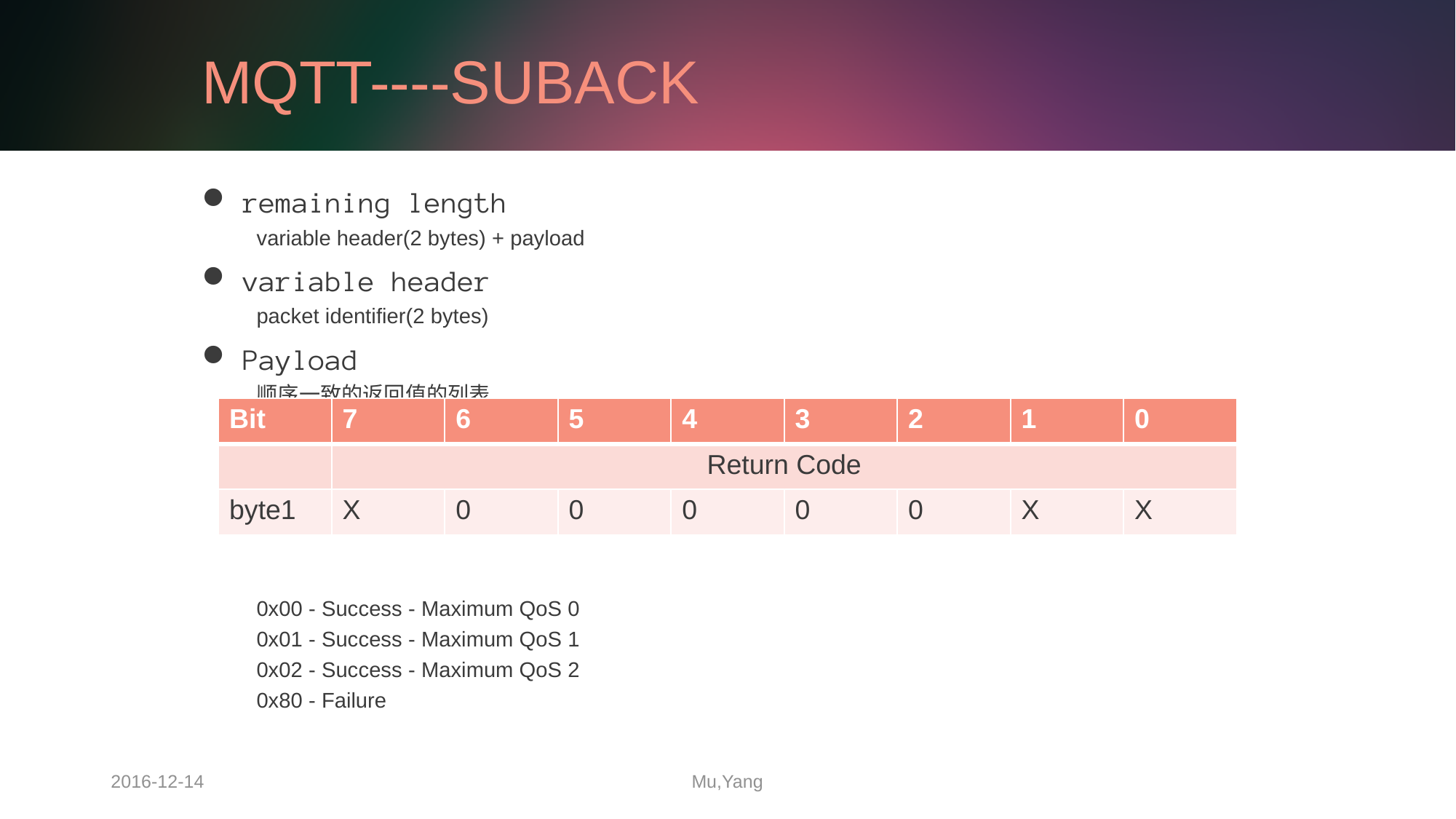

# MQTT----SUBACK
remaining length
variable header(2 bytes) + payload
variable header
packet identifier(2 bytes)
Payload
顺序一致的返回值的列表

0x00 - Success - Maximum QoS 0
0x01 - Success - Maximum QoS 1
0x02 - Success - Maximum QoS 2
0x80 - Failure

| Bit | 7 | 6 | 5 | 4 | 3 | 2 | 1 | 0 |
| --- | --- | --- | --- | --- | --- | --- | --- | --- |
|  | Return Code |  |  |  |  |  |  |  |
| byte1 | X | 0 | 0 | 0 | 0 | 0 | X | X |
2016-12-14
Mu,Yang
33